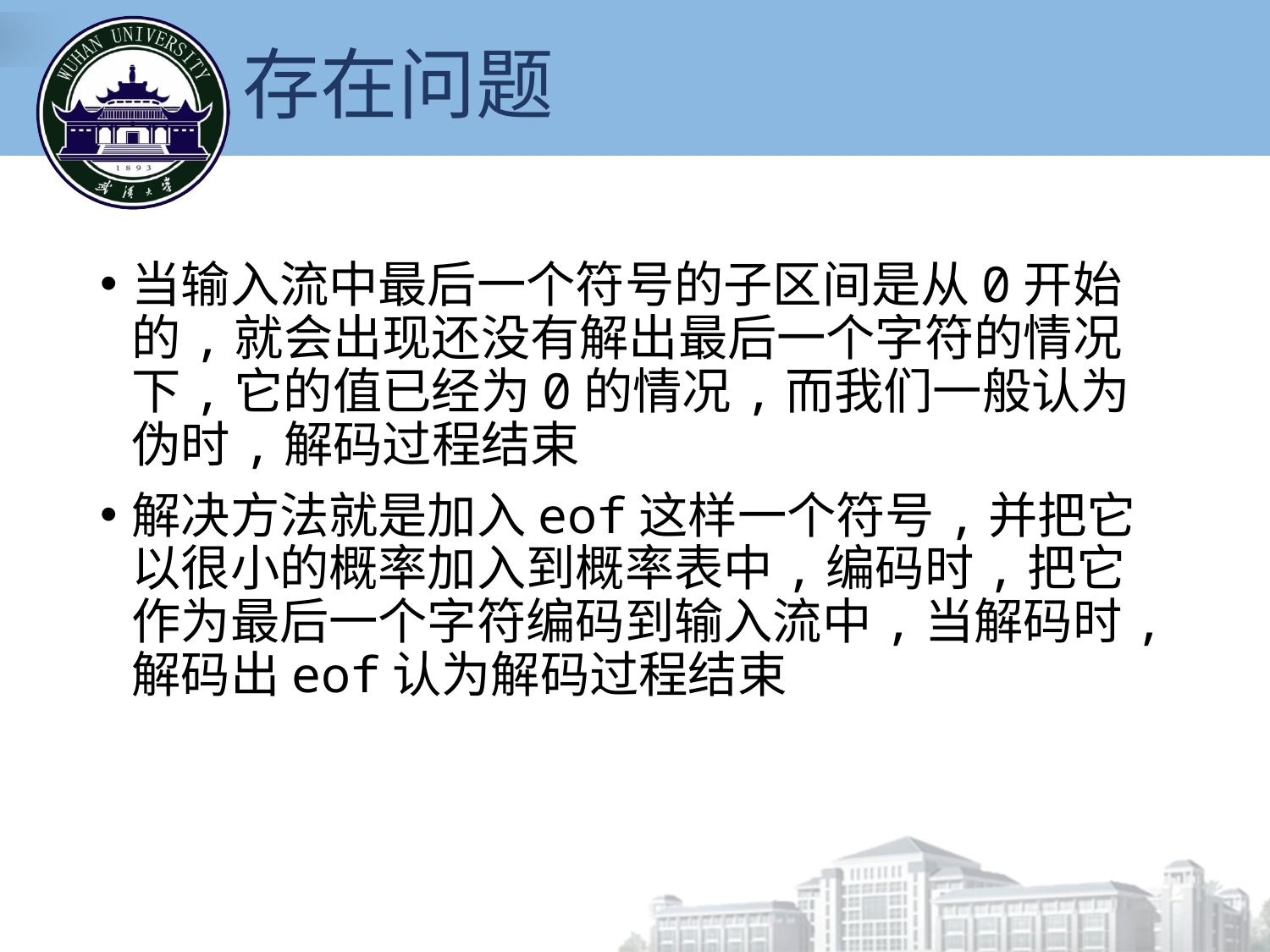

# 存在问题
当输入流中最后一个符号的子区间是从0开始的,就会出现还没有解出最后一个字符的情况下,它的值已经为0的情况,而我们一般认为伪时,解码过程结束
解决方法就是加入eof这样一个符号,并把它以很小的概率加入到概率表中,编码时,把它作为最后一个字符编码到输入流中,当解码时,解码出eof认为解码过程结束